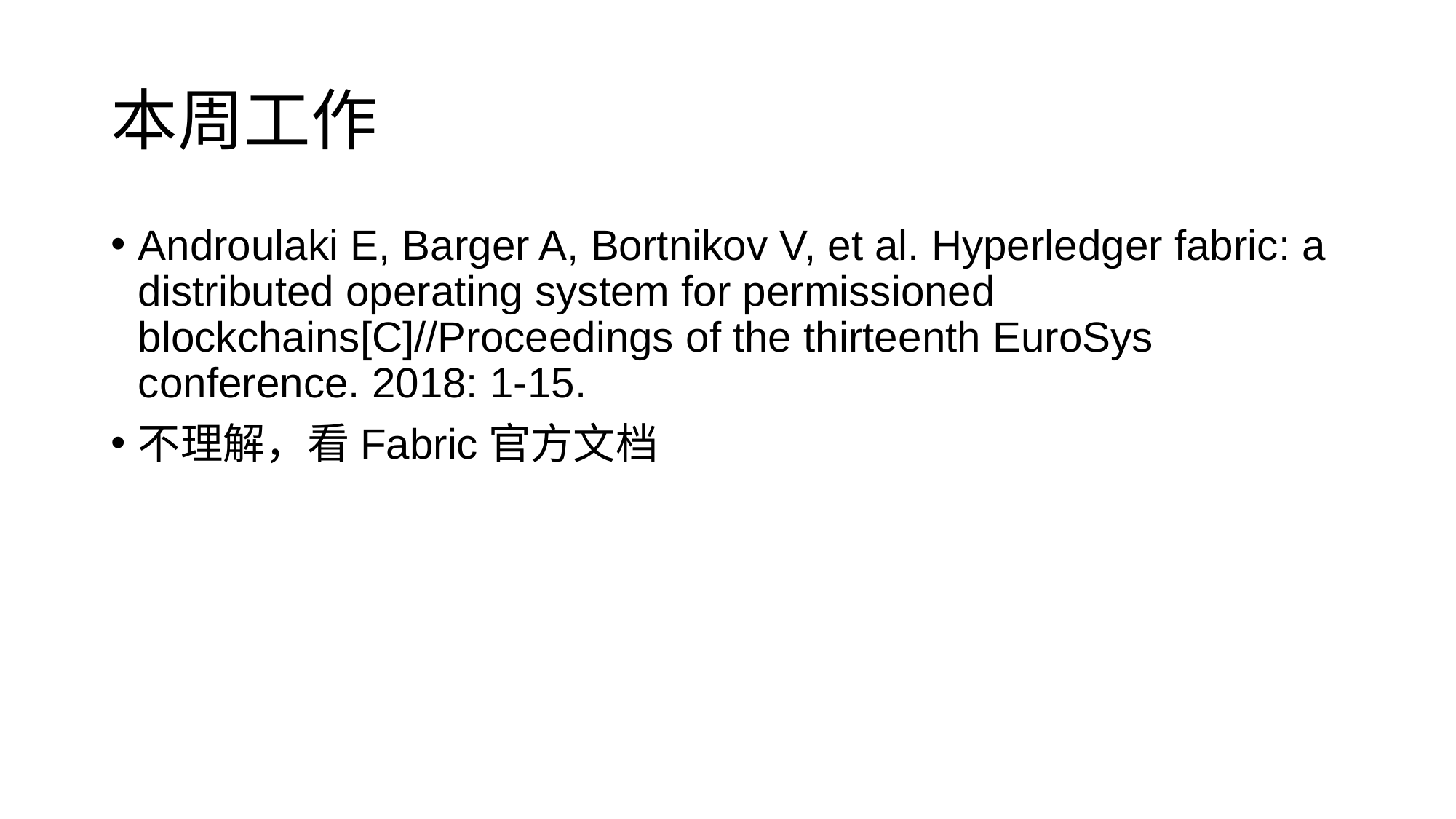

# 本周工作
Androulaki E, Barger A, Bortnikov V, et al. Hyperledger fabric: a distributed operating system for permissioned blockchains[C]//Proceedings of the thirteenth EuroSys conference. 2018: 1-15.
不理解，看Fabric官方文档